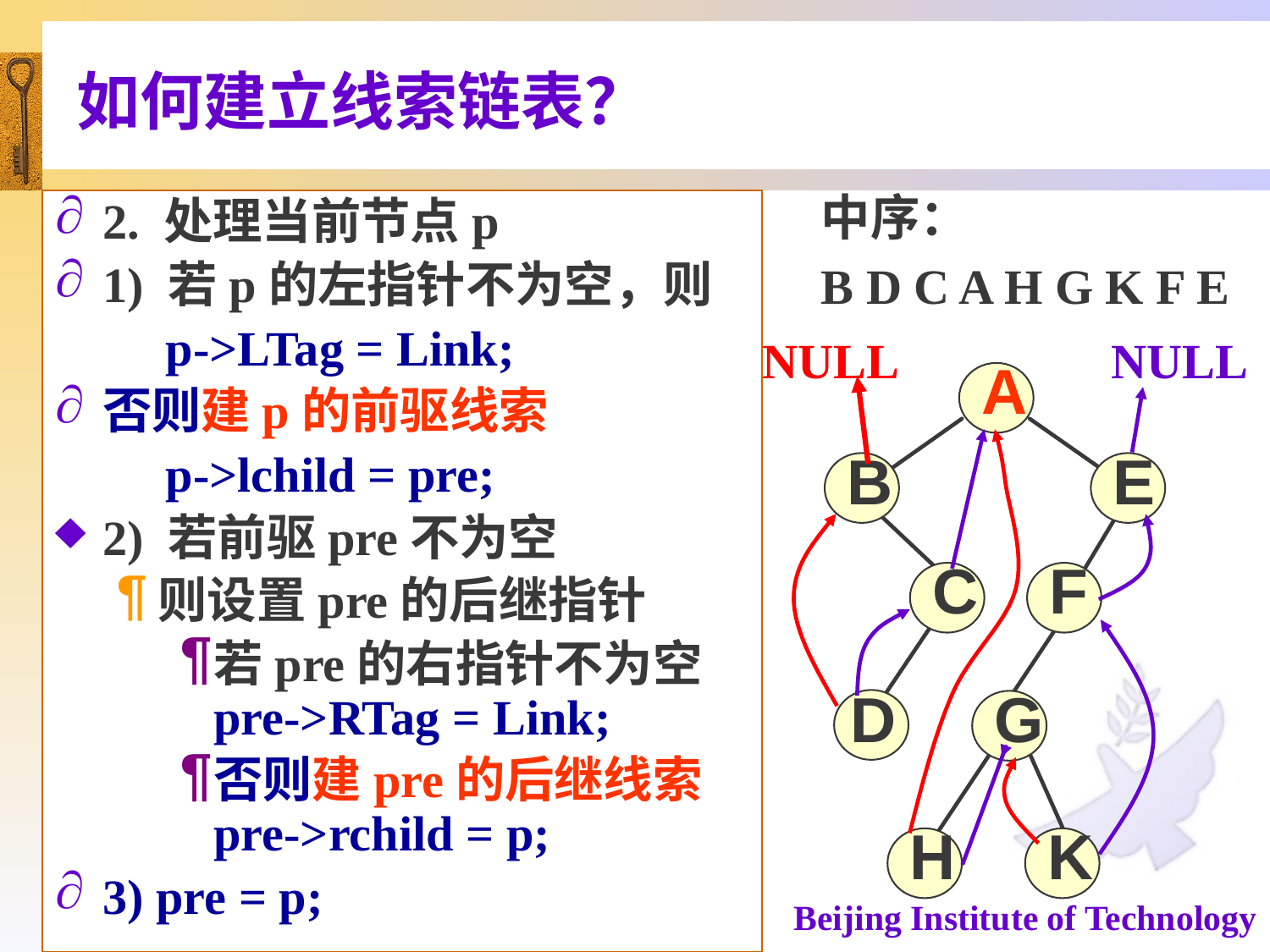

# 如何建立线索链表？
中序：
B D C A H G K F E
2. 处理当前节点p
1) 若p的左指针不为空，则
         p->LTag = Link;
否则建p的前驱线索
         p->lchild = pre;
2) 若前驱pre不为空
则设置pre的后继指针
若pre的右指针不为空pre->RTag = Link;
否则建pre的后继线索pre->rchild = p;
3) pre = p;
NULL

NULL

 A

 B

 E

 C

 F

D

 G

 H

 K

91